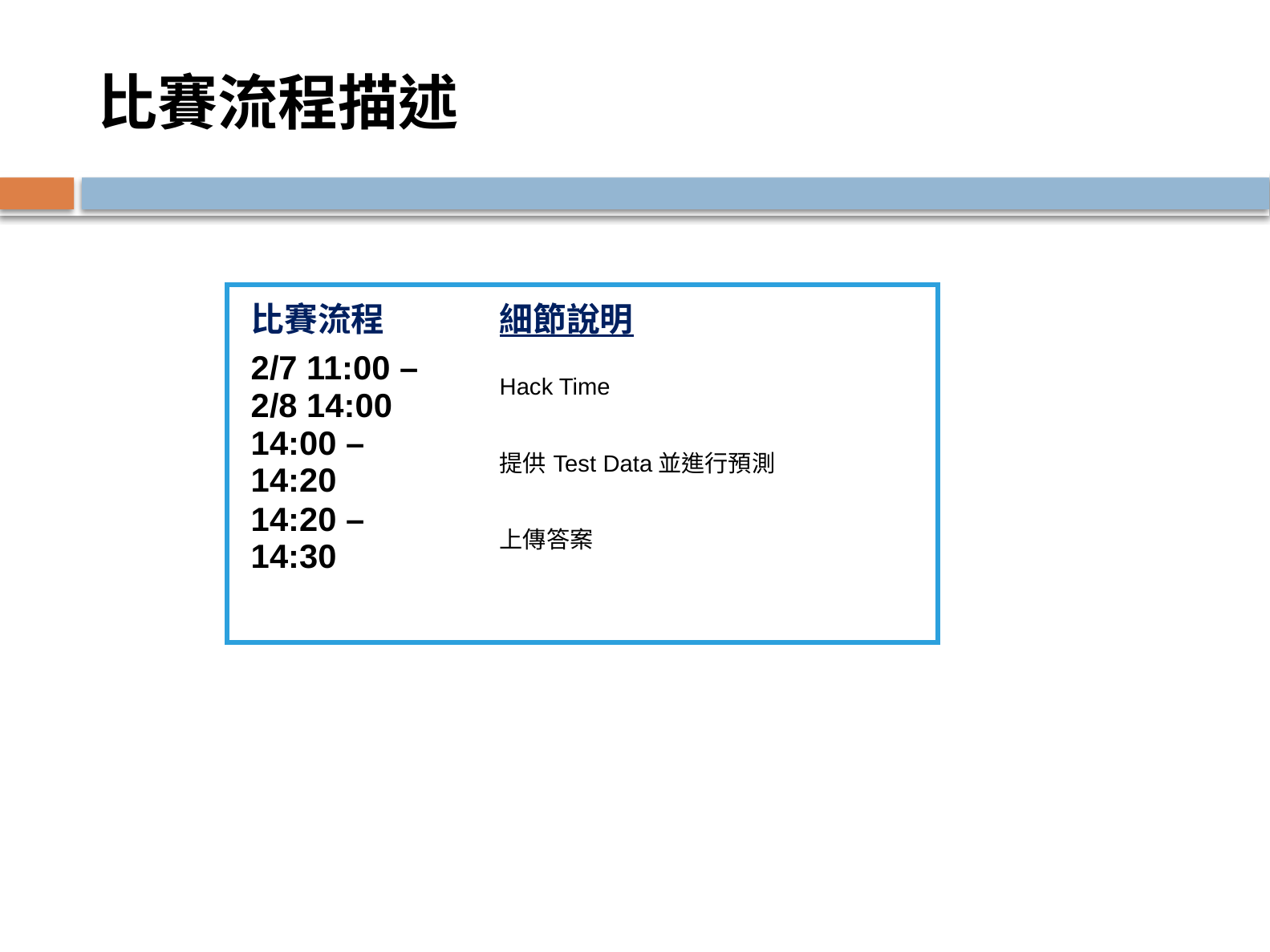

# 比賽流程描述

| 比賽流程 | 細節說明 |
| --- | --- |
| 2/7 11:00 – 2/8 14:00 | Hack Time |
| 14:00 – 14:20 | 提供Test Data並進行預測 |
| 14:20 – 14:30 | 上傳答案 |
|  |  |